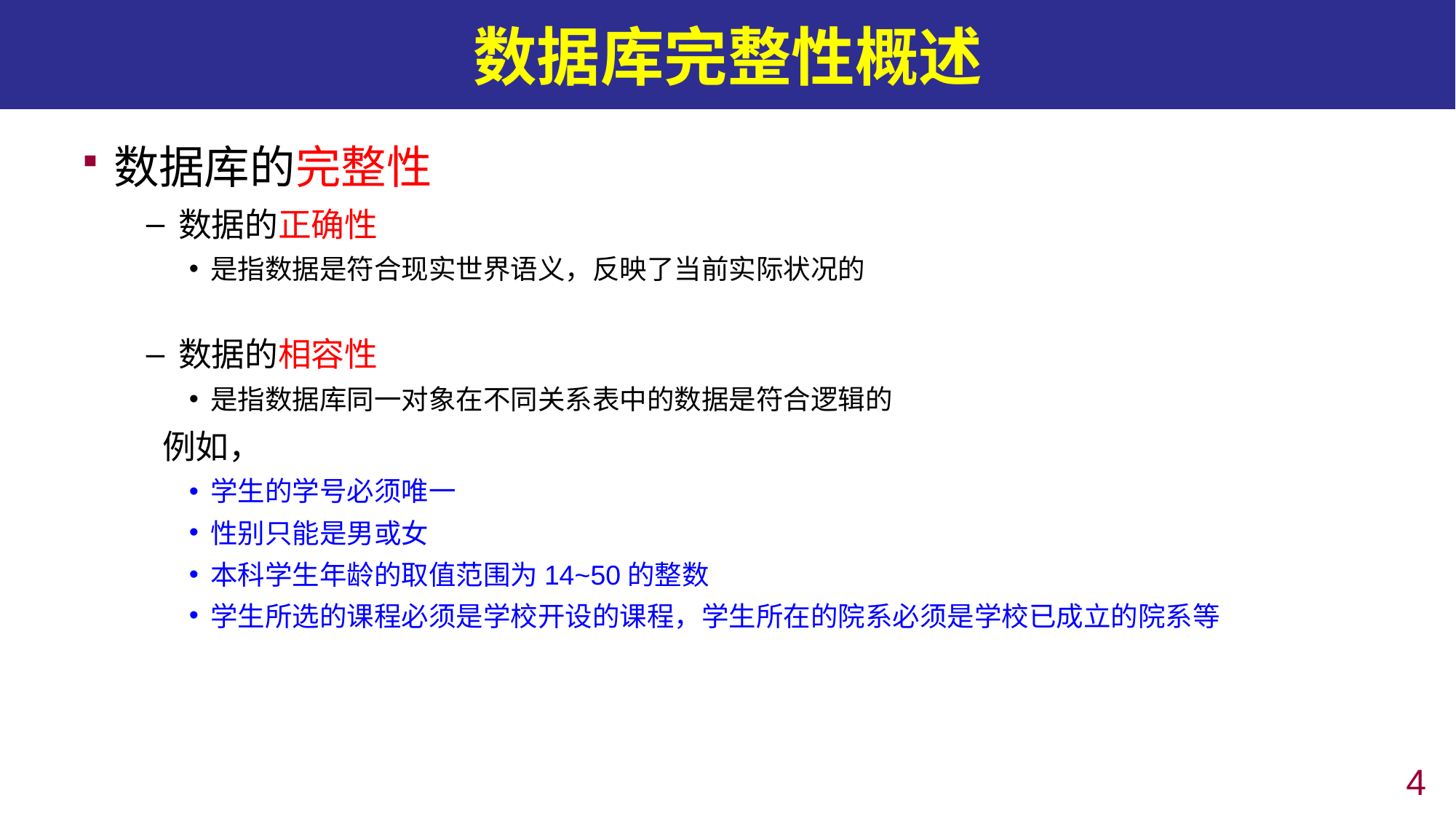

# 数据库完整性概述
数据库的完整性
数据的正确性
是指数据是符合现实世界语义，反映了当前实际状况的

数据的相容性
是指数据库同一对象在不同关系表中的数据是符合逻辑的
    例如，
学生的学号必须唯一
性别只能是男或女
本科学生年龄的取值范围为14~50的整数
学生所选的课程必须是学校开设的课程，学生所在的院系必须是学校已成立的院系等
4